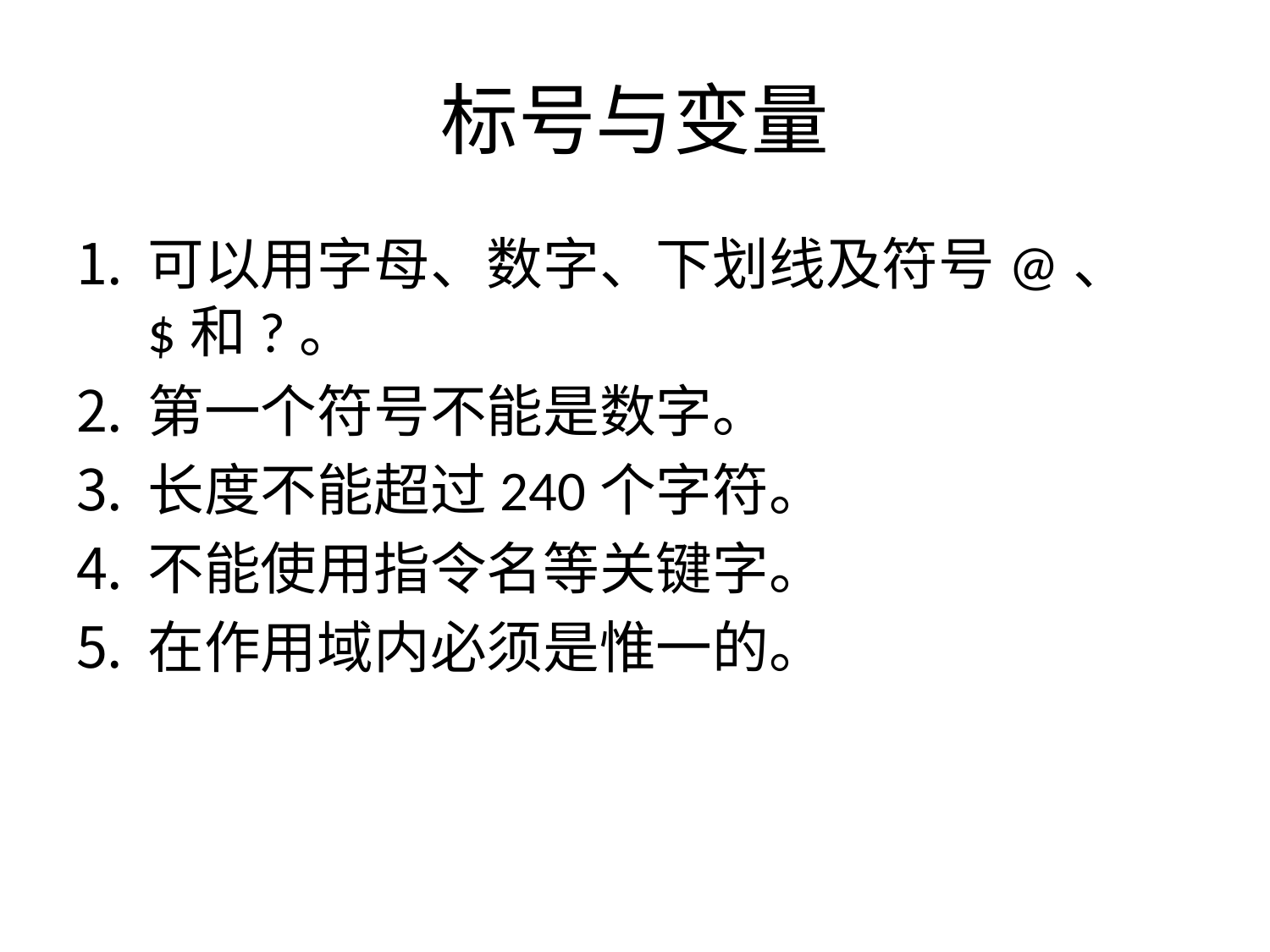

# 标号与变量
可以用字母、数字、下划线及符号@、$和?。
第一个符号不能是数字。
长度不能超过240个字符。
不能使用指令名等关键字。
在作用域内必须是惟一的。